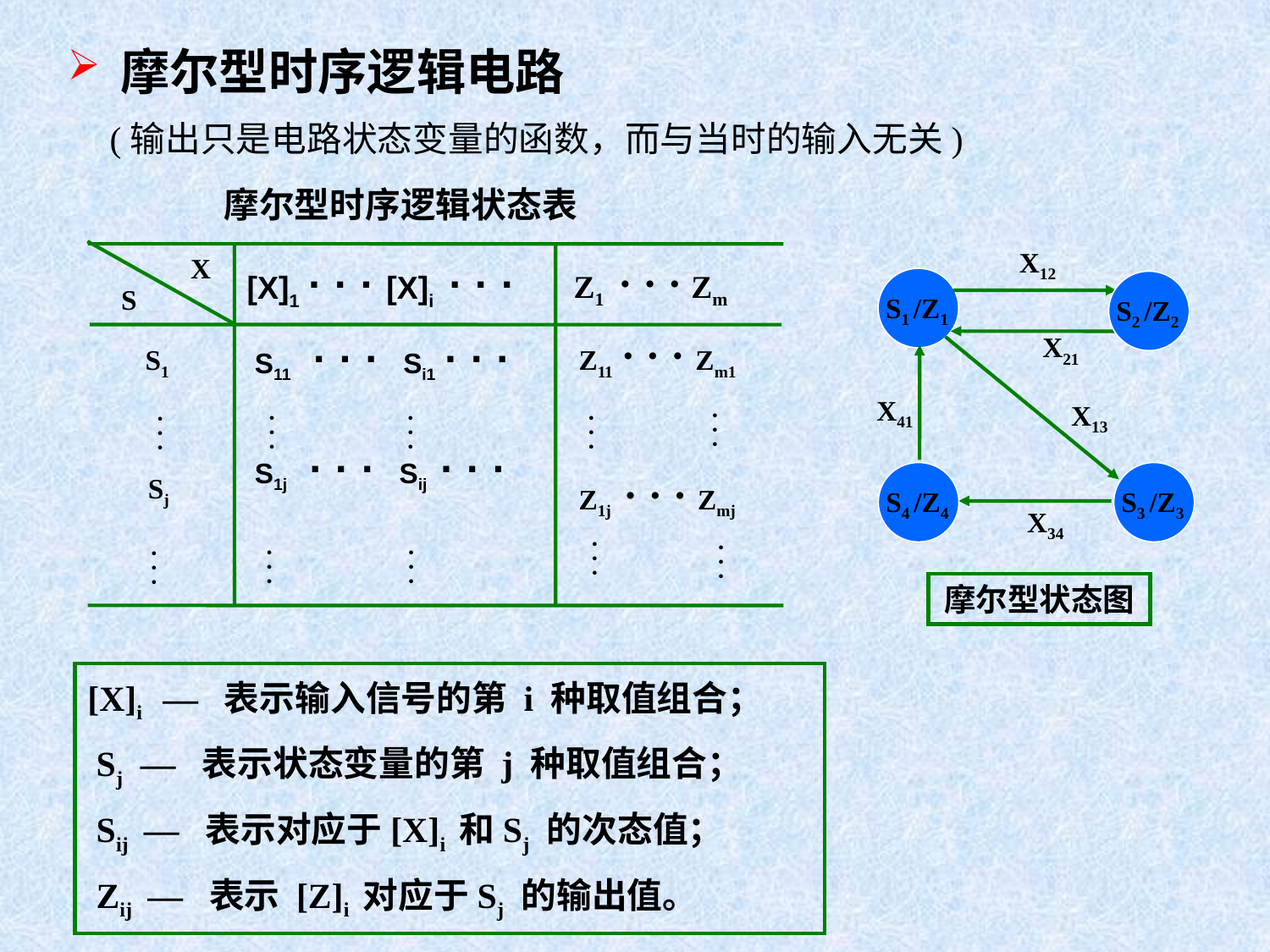

摩尔型时序逻辑电路
    (输出只是电路状态变量的函数，而与当时的输入无关)
摩尔型时序逻辑状态表

[X]1  · · · [X]i   · · ·

X

Z1   · · ·  Zm
S
Z11  · · · Zm1

Z1j   · · · Zmj

 S11     · · ·  Si1  · · ·

 S1j     · · ·  Sij   · · ·

S1
· · ·
· · ·
· · ·
· · ·
· · ·
Sj
· · ·
· · ·
· · ·
· · ·
· · ·

X12

S1 /Z1

S2 /Z2
X21

X41
X13

S4 /Z4
S3 /Z3
X34

摩尔型状态图
[X]i    —  表示输入信号的第 i 种取值组合；
 Sj  —  表示状态变量的第 j 种取值组合；
 Sij   —  表示对应于[X]i 和Sj 的次态值；
 Zij   —  表示 [Z]i 对应于Sj 的输出值。